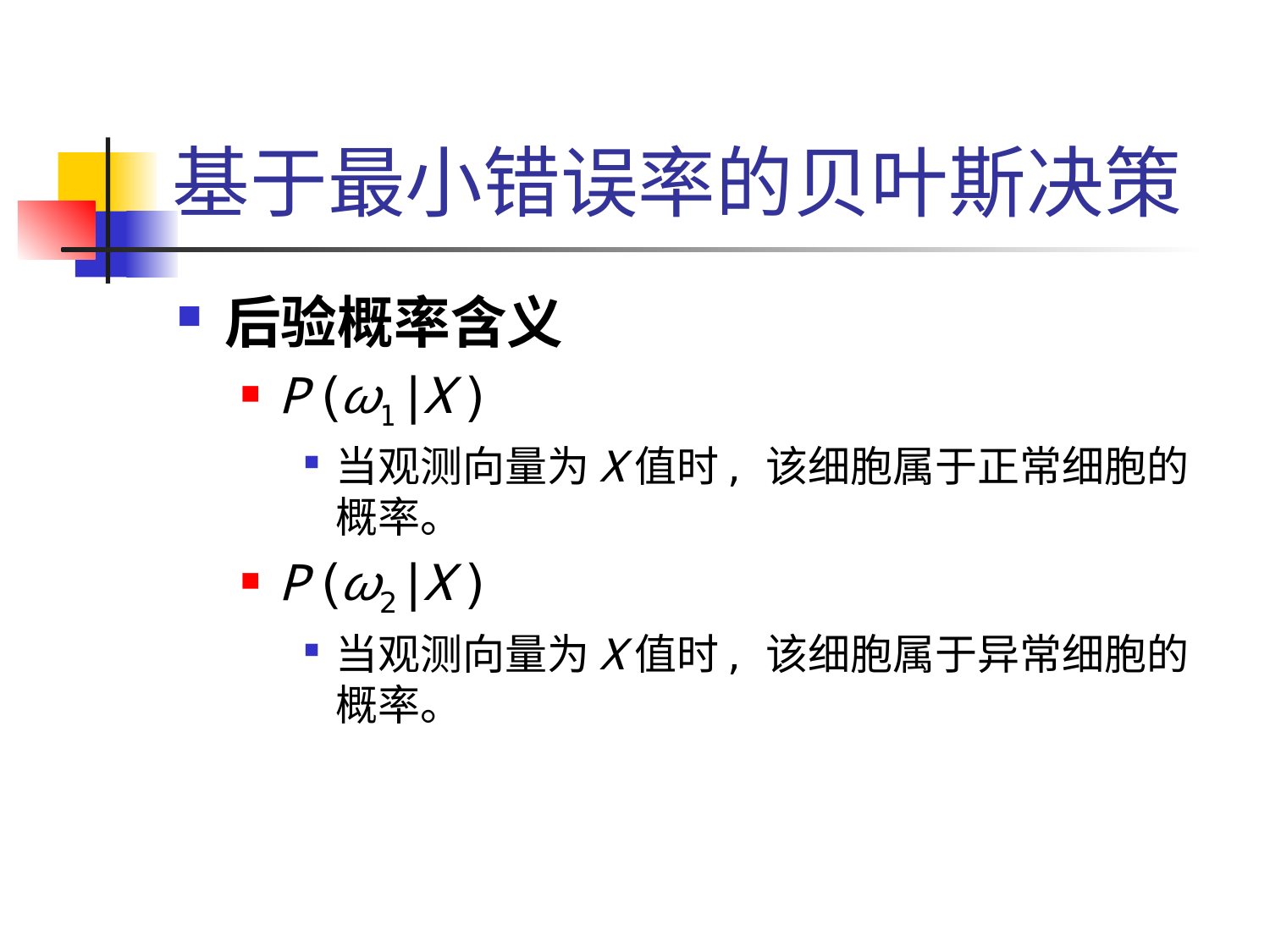

# 基于最小错误率的贝叶斯决策
后验概率含义
P (ω1 |X )
当观测向量为X值时, 该细胞属于正常细胞的概率。
P (ω2 |X )
当观测向量为X值时, 该细胞属于异常细胞的概率。